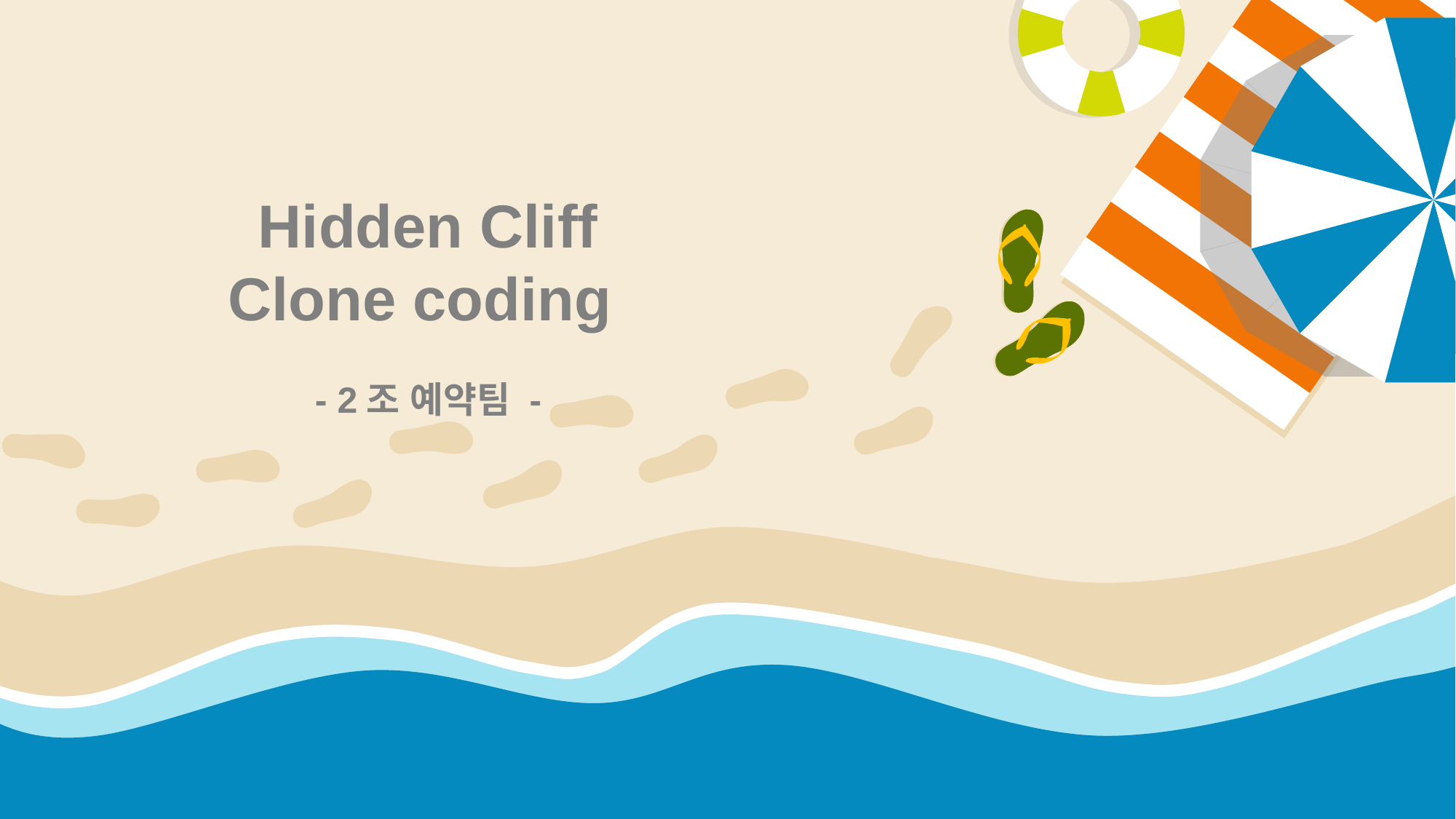

Hidden Cliff
Clone coding

- 2조 예약팀 -